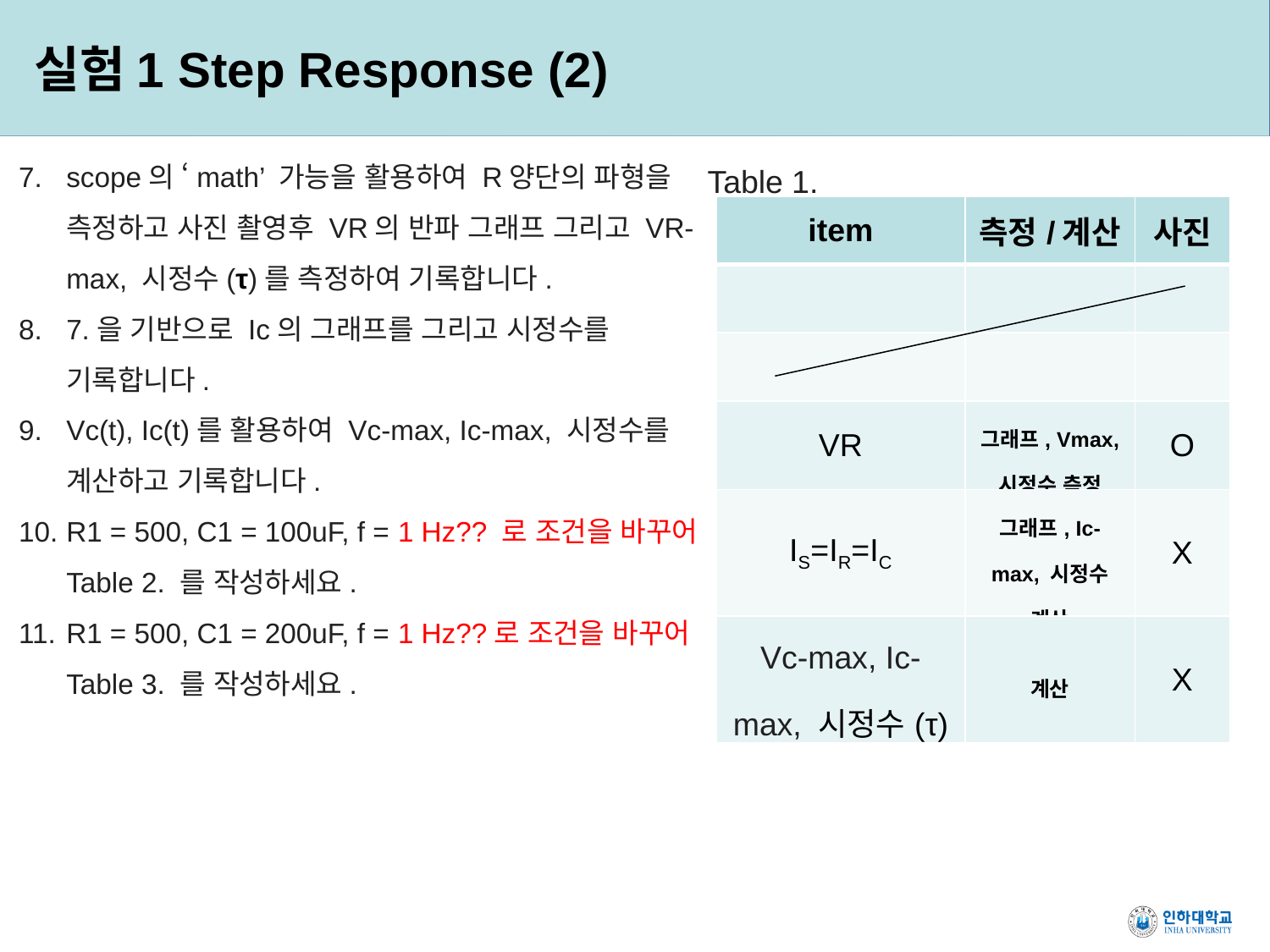

실험1 Step Response (2)
scope의 ‘math’ 가능을 활용하여 R양단의 파형을 측정하고 사진 촬영후 VR의 반파 그래프 그리고 VR-max, 시정수(τ)를 측정하여 기록합니다.
7.을 기반으로 Ic의 그래프를 그리고 시정수를 기록합니다.
Vc(t), Ic(t)를 활용하여 Vc-max, Ic-max, 시정수를 계산하고 기록합니다.
R1 = 500, C1 = 100uF, f = 1 Hz?? 로 조건을 바꾸어 Table 2. 를 작성하세요.
R1 = 500, C1 = 200uF, f = 1 Hz??로 조건을 바꾸어 Table 3. 를 작성하세요.
Table 1.
| item | 측정/계산 | 사진 |
| --- | --- | --- |
|  |  |  |
|  |  |  |
| VR | 그래프, Vmax, 시정수 측정 | O |
| IS=IR=IC | 그래프, Ic-max, 시정수 계산 | X |
| Vc-max, Ic-max, 시정수(τ) | 계산 | X |